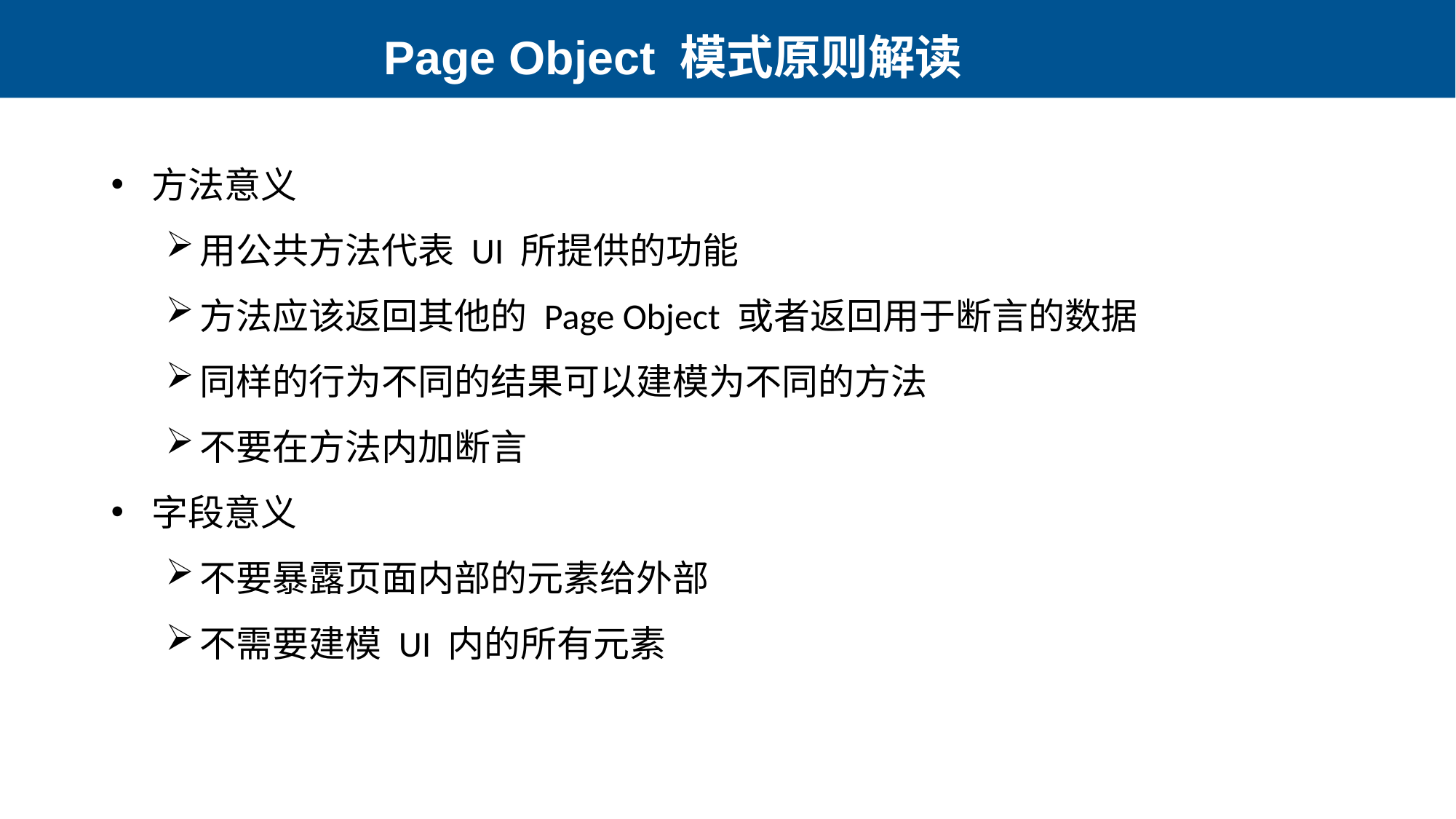

Page Object 模式原则解读
方法意义
用公共方法代表 UI 所提供的功能
方法应该返回其他的 Page Object 或者返回用于断言的数据
同样的行为不同的结果可以建模为不同的方法
不要在方法内加断言
字段意义
不要暴露页面内部的元素给外部
不需要建模 UI 内的所有元素